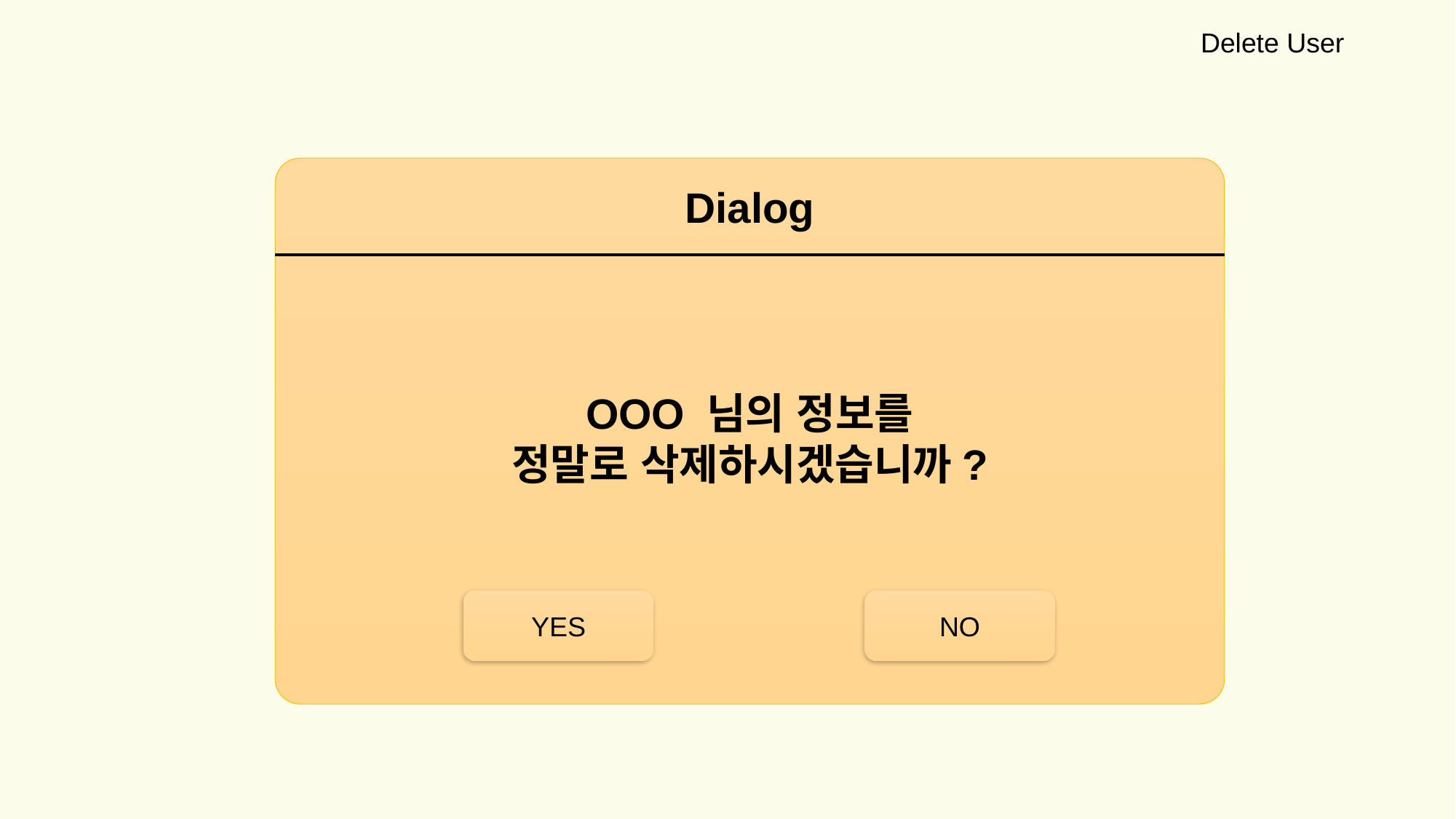

Delete User

Dialog
OOO 님의 정보를
정말로 삭제하시겠습니까?
YES
NO